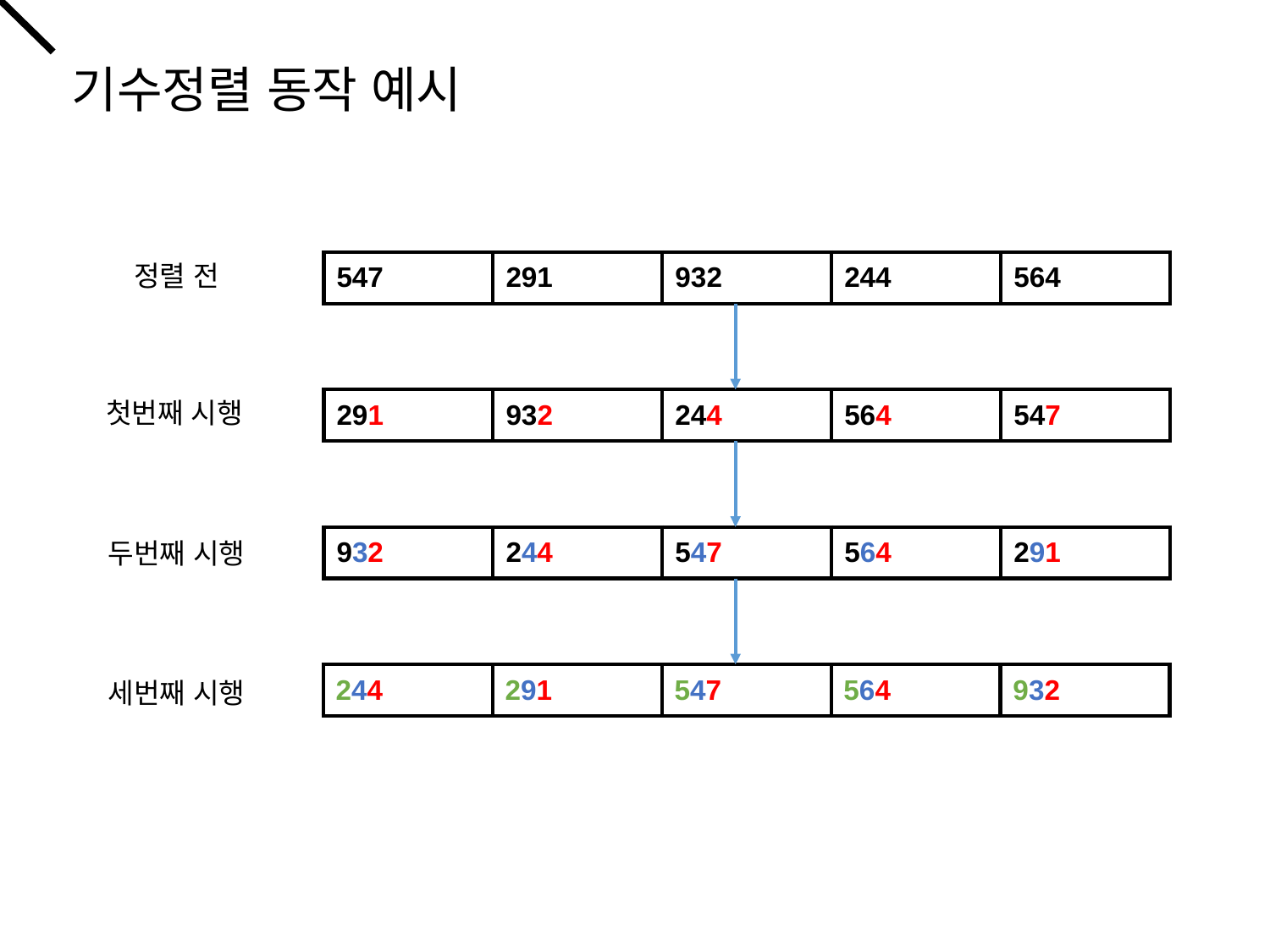

기수정렬 동작 예시
정렬 전
| 547 | 291 | 932 | 244 | 564 |
| --- | --- | --- | --- | --- |
첫번째 시행
| 291 | 932 | 244 | 564 | 547 |
| --- | --- | --- | --- | --- |
| 932 | 244 | 547 | 564 | 291 |
| --- | --- | --- | --- | --- |
두번째 시행
| 244 | 291 | 547 | 564 | 932 |
| --- | --- | --- | --- | --- |
세번째 시행